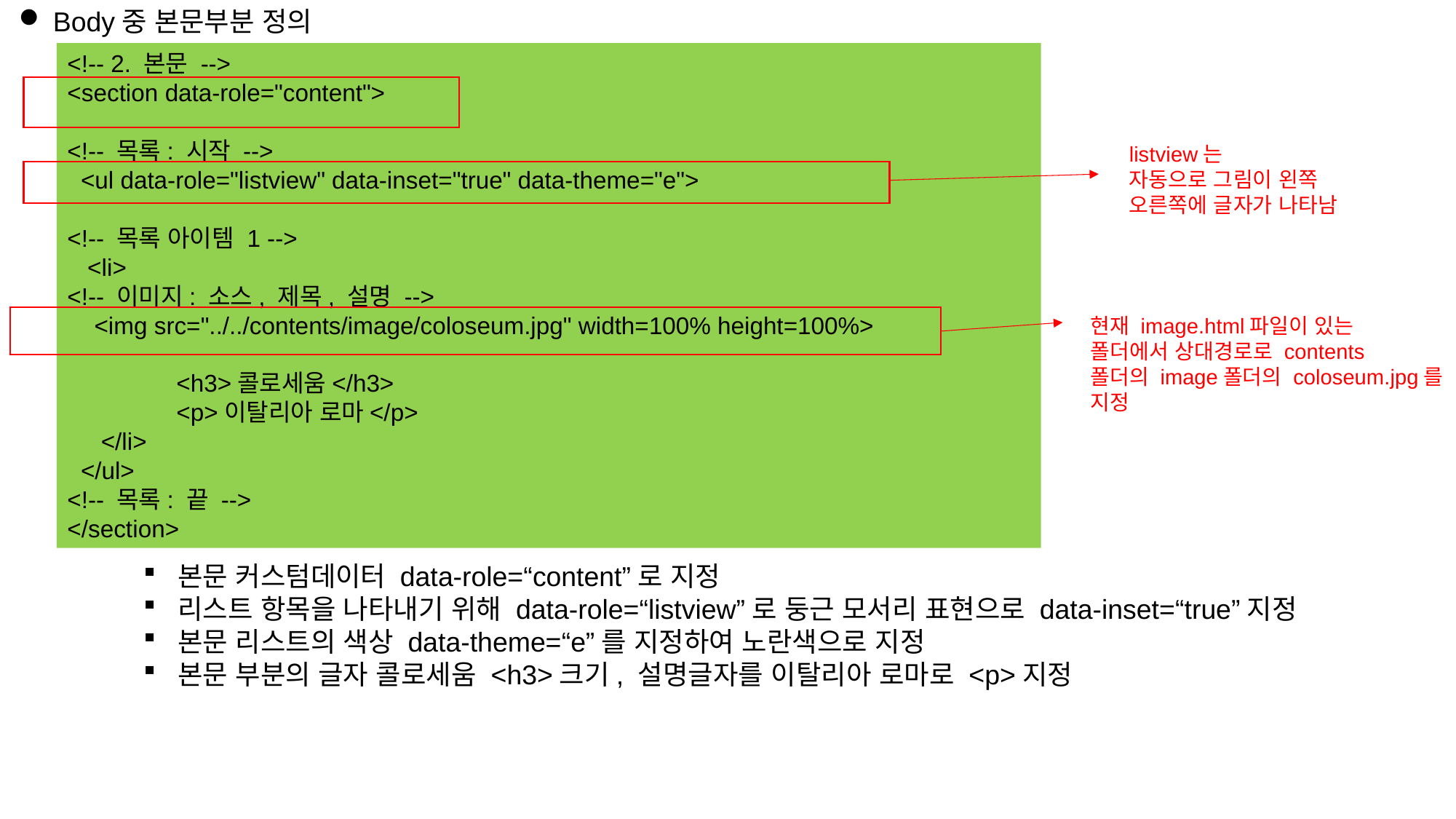

Body중 본문부분 정의
<!-- 2. 본문 -->
<section data-role="content">

<!-- 목록: 시작 -->
  <ul data-role="listview" data-inset="true" data-theme="e">

<!-- 목록 아이템 1 -->
   <li>
<!-- 이미지: 소스, 제목, 설명 -->
    <img src="../../contents/image/coloseum.jpg" width=100% height=100%>

	<h3>콜로세움</h3>
	<p>이탈리아 로마</p>
     </li>
  </ul>
<!-- 목록: 끝 -->
</section>

listview는
자동으로 그림이 왼쪽
오른쪽에 글자가 나타남

현재 image.html파일이 있는
폴더에서 상대경로로 contents
폴더의 image폴더의 coloseum.jpg를
지정
본문 커스텀데이터 data-role=“content”로 지정
리스트 항목을 나타내기 위해 data-role=“listview”로 둥근 모서리 표현으로 data-inset=“true”지정
본문 리스트의 색상 data-theme=“e”를 지정하여 노란색으로 지정
본문 부분의 글자 콜로세움 <h3>크기, 설명글자를 이탈리아 로마로 <p>지정